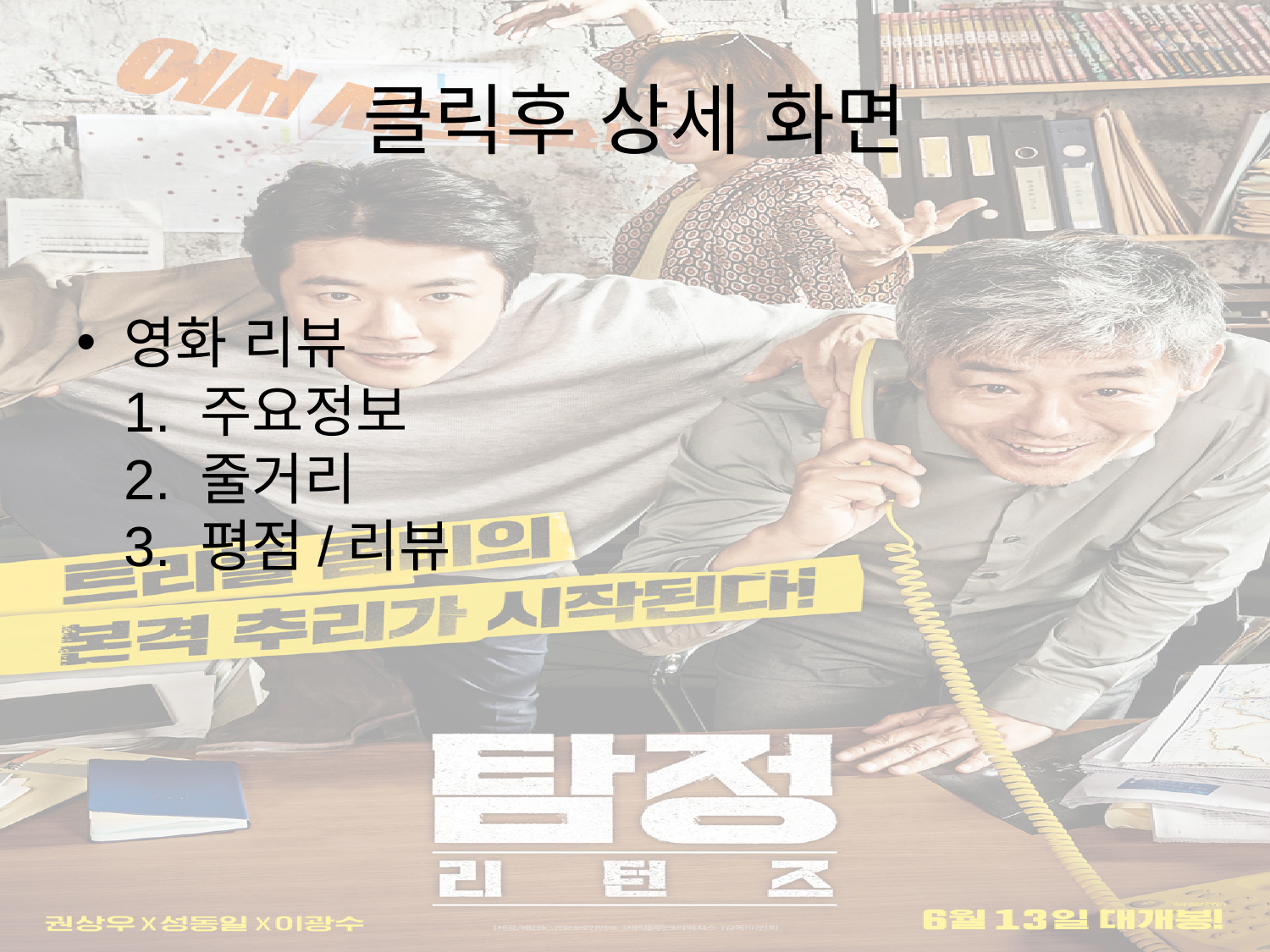

# 클릭후 상세 화면

영화 리뷰
1. 주요정보
2. 줄거리
3. 평점/리뷰